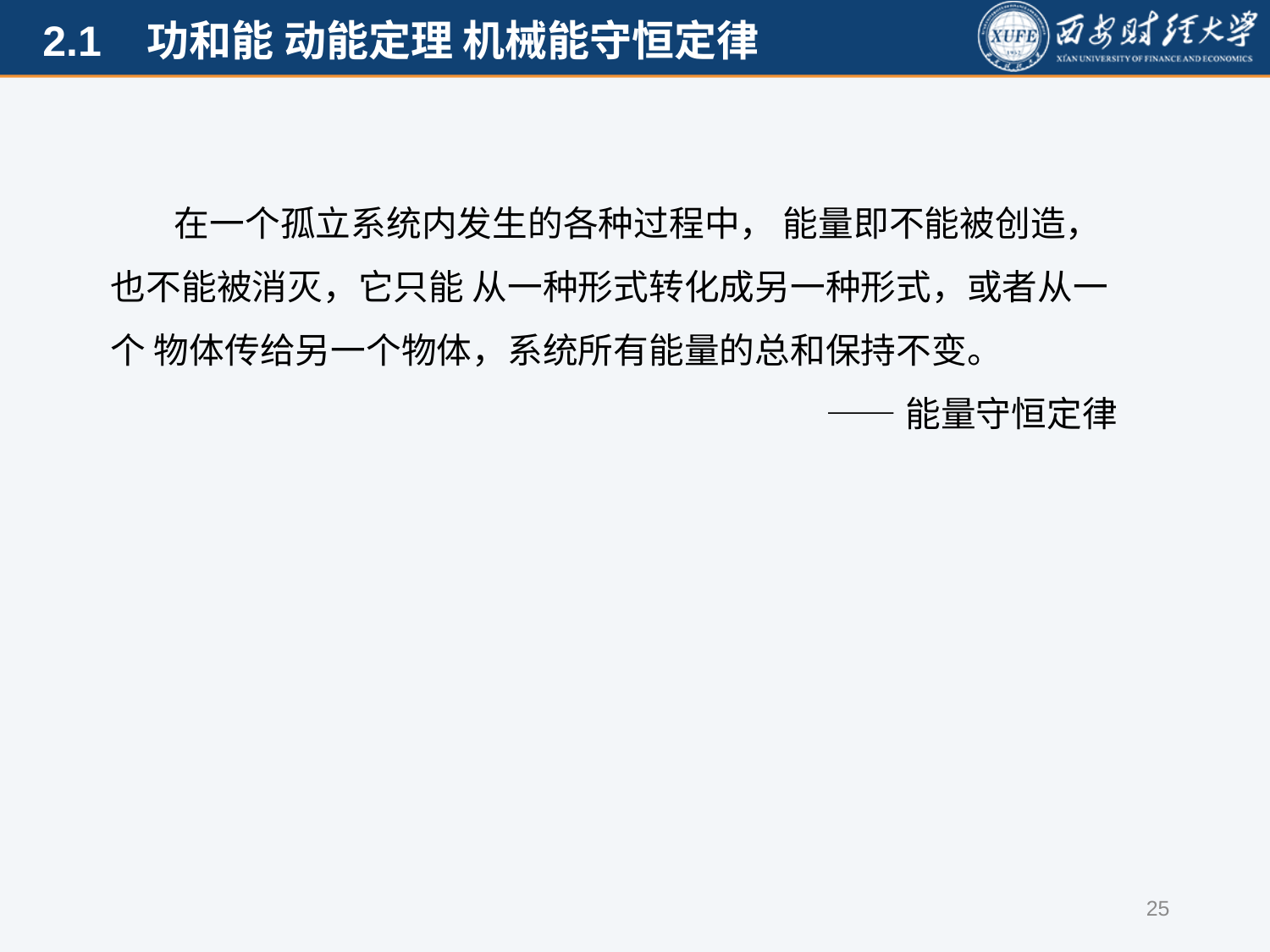

在一个孤立系统内发生的各种过程中， 能量即不能被创造，也不能被消灭，它只能 从一种形式转化成另一种形式，或者从一个 物体传给另一个物体，系统所有能量的总和保持不变。
——能量守恒定律
25